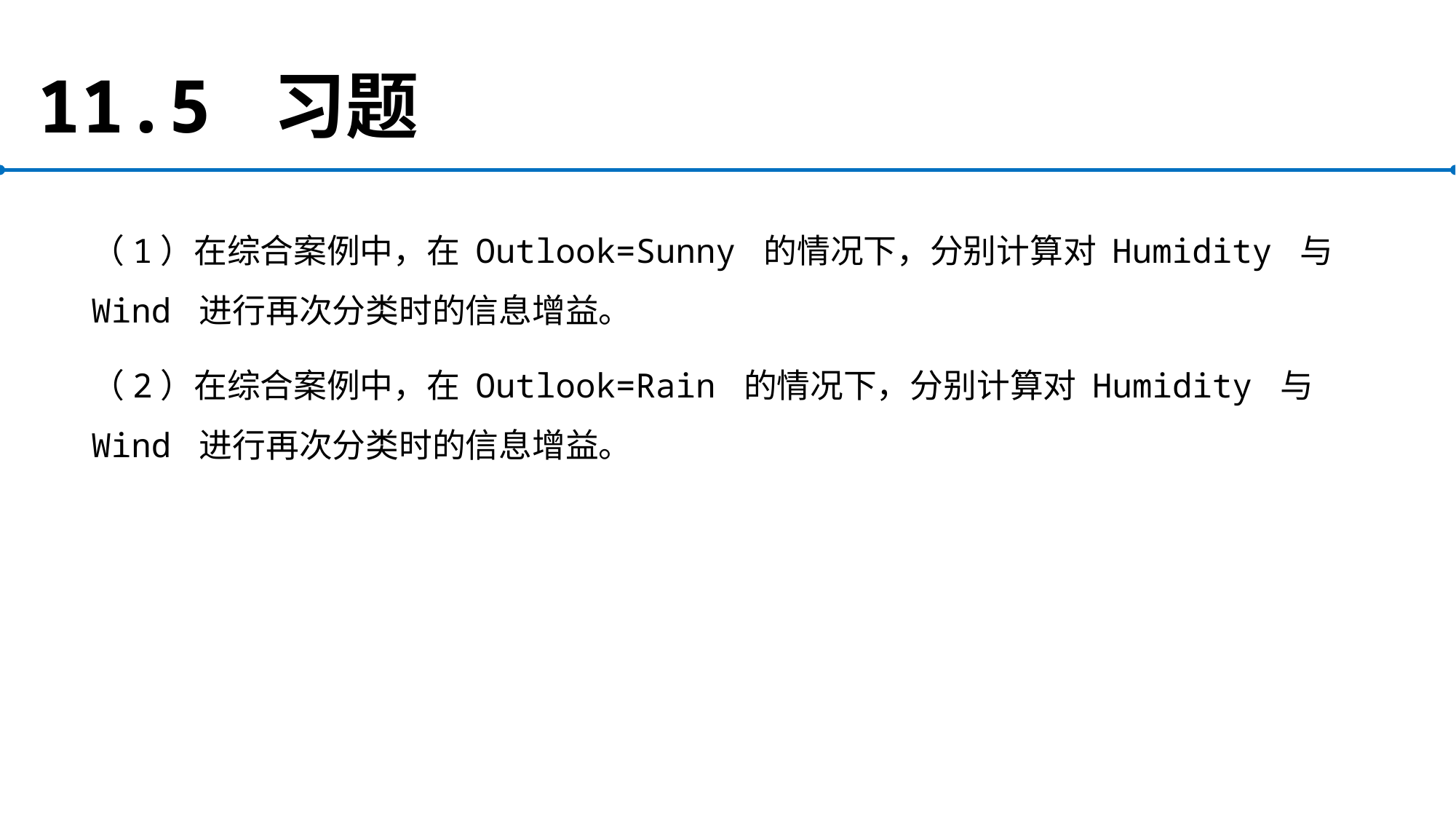

# 11.5 习题
（1）在综合案例中，在 Outlook=Sunny 的情况下，分别计算对 Humidity 与 Wind 进行再次分类时的信息增益。
（2）在综合案例中，在 Outlook=Rain 的情况下，分别计算对 Humidity 与 Wind 进行再次分类时的信息增益。